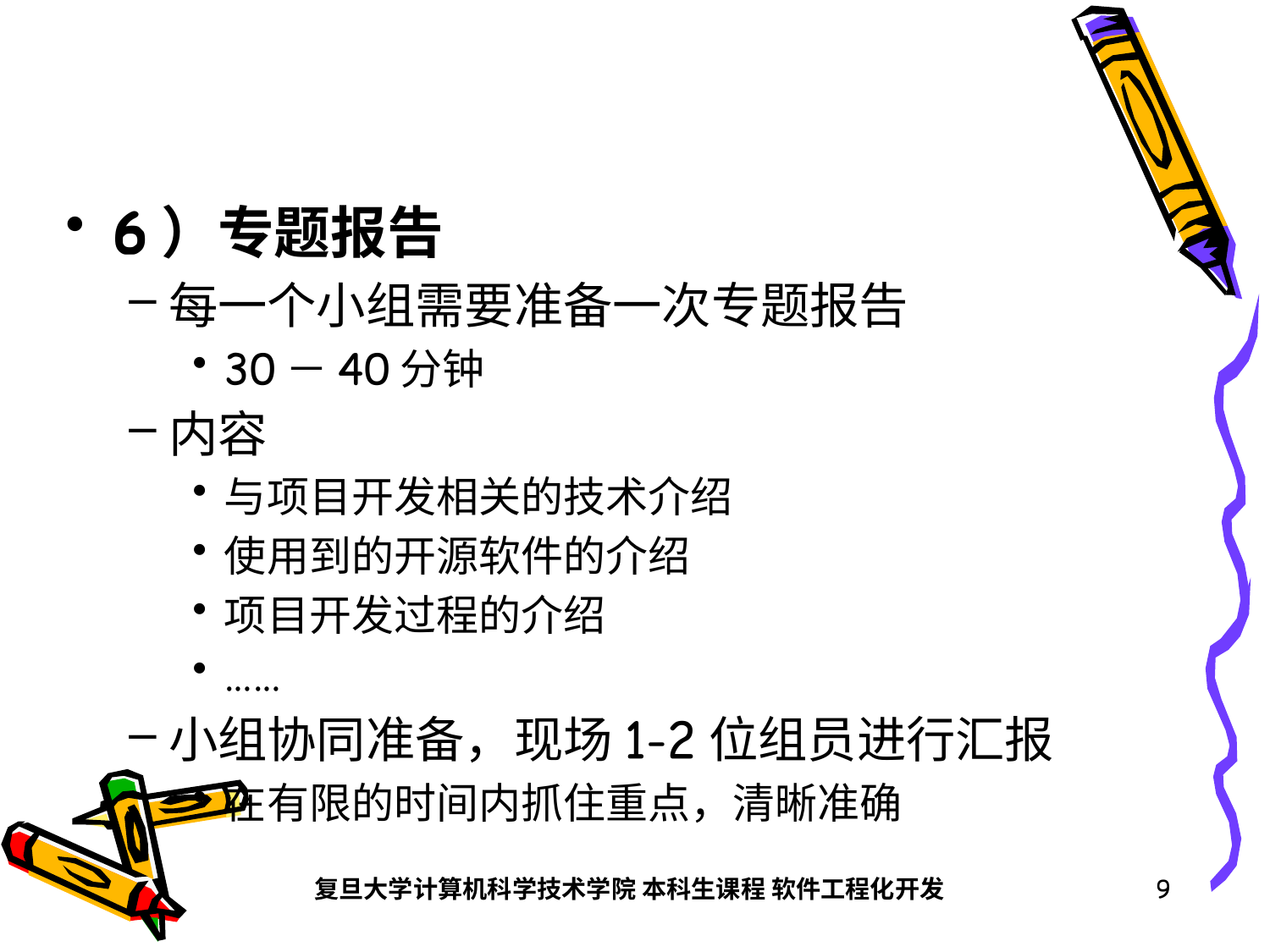

#
6）专题报告
每一个小组需要准备一次专题报告
30－40分钟
内容
与项目开发相关的技术介绍
使用到的开源软件的介绍
项目开发过程的介绍
……
小组协同准备，现场1-2位组员进行汇报
在有限的时间内抓住重点，清晰准确

复旦大学计算机科学技术学院 本科生课程 软件工程化开发
9